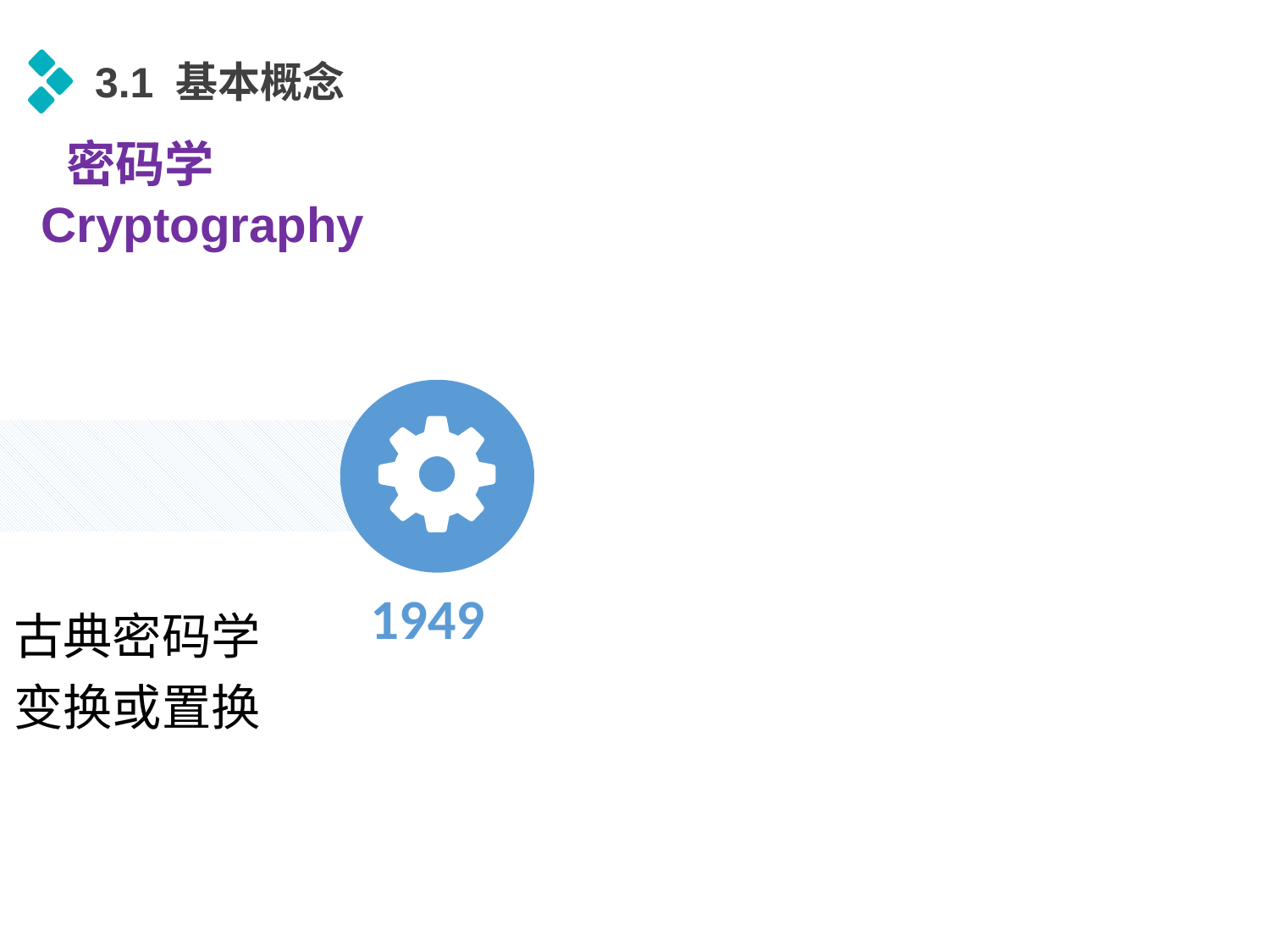

3.1 基本概念

密码学
Cryptography

古典密码学
变换或置换
1949